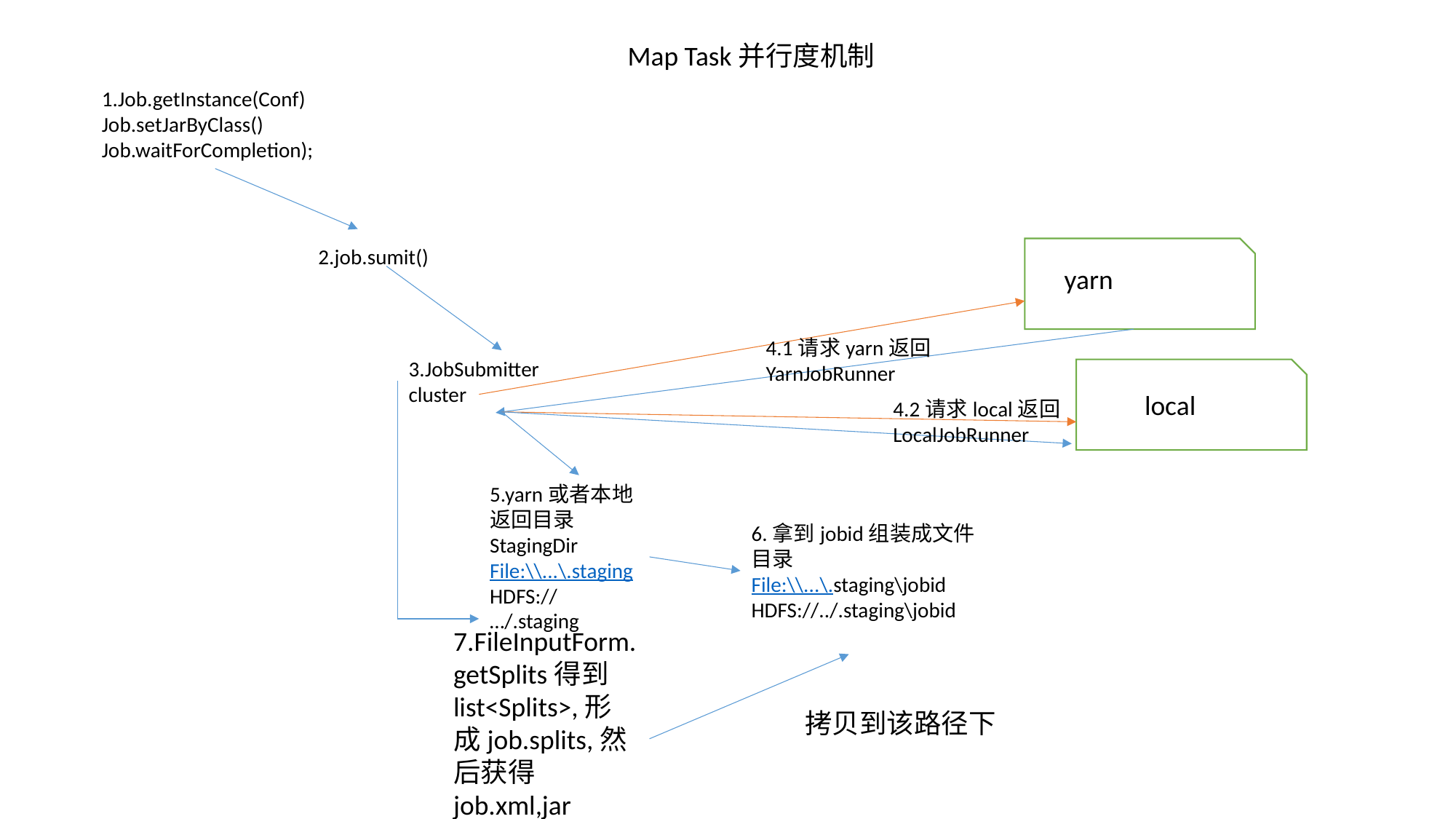

Map Task并行度机制
1.Job.getInstance(Conf)
Job.setJarByClass()
Job.waitForCompletion);
2.job.sumit()

yarn
4.1请求yarn返回YarnJobRunner
3.JobSubmitter
cluster

local
4.2请求local返回LocalJobRunner
5.yarn或者本地返回目录StagingDir
File:\\...\.staging
HDFS://…/.staging
6.拿到jobid组装成文件目录
File:\\...\.staging\jobid
HDFS://../.staging\jobid
7.FileInputForm.getSplits得到list<Splits>,形成job.splits,然后获得job.xml,jar

拷贝到该路径下